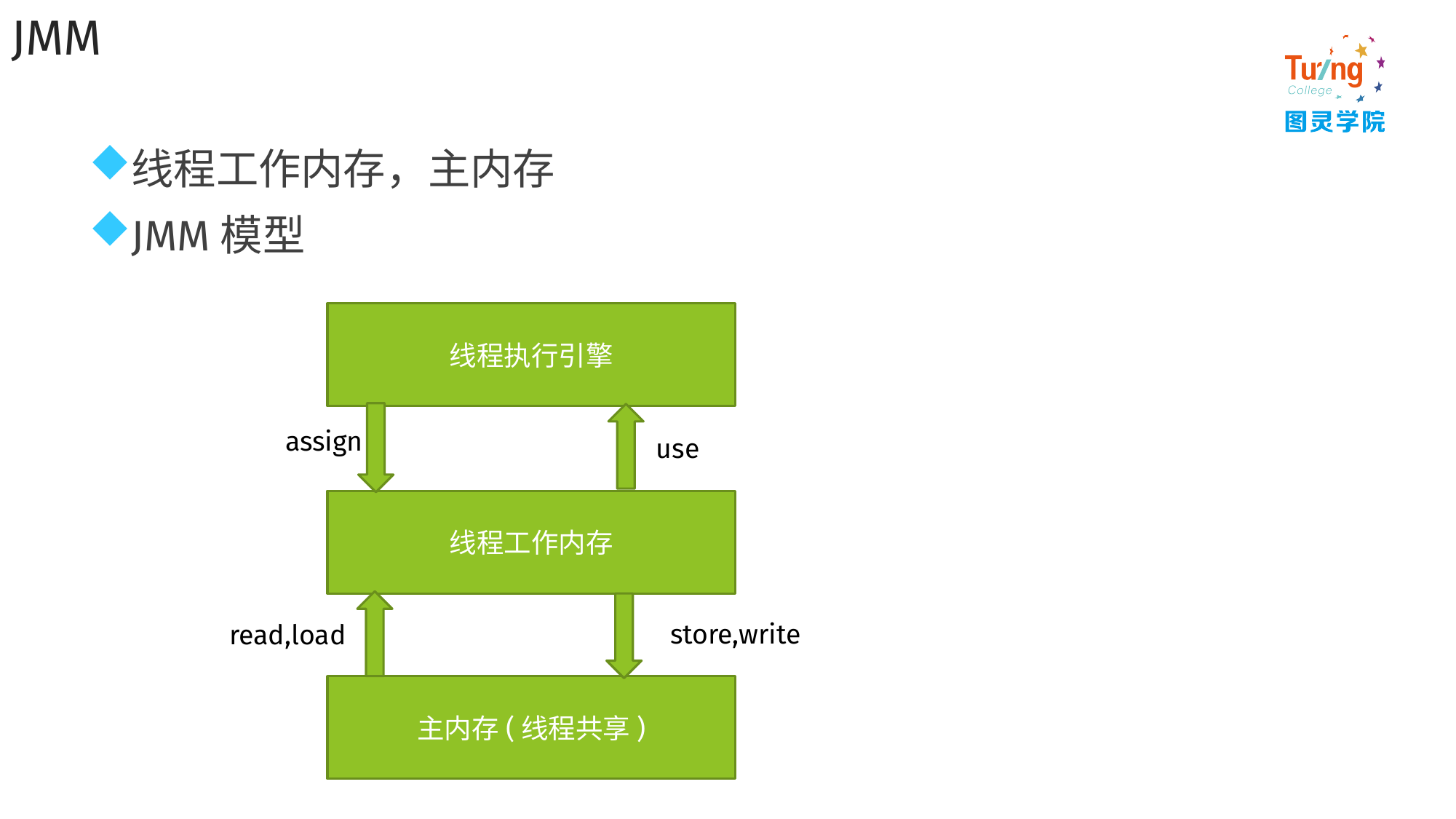

# JMM
线程工作内存，主内存
JMM模型

线程执行引擎

assign
use
线程工作内存

store,write
read,load
主内存(线程共享)